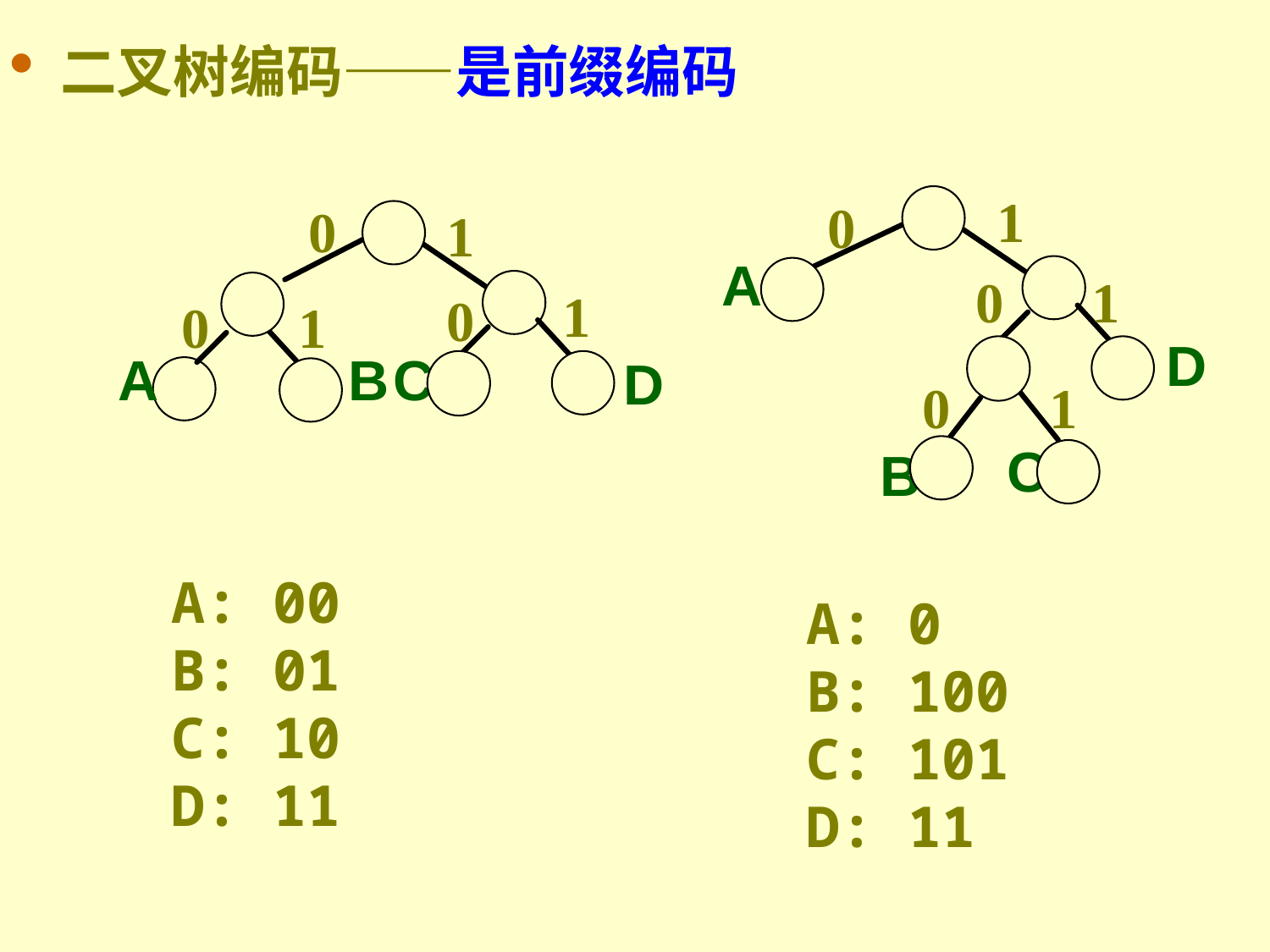

二叉树编码——是前缀编码

1
0

A

0
1

D

0
1

C
B

0
1

1
0
0
1

A
B
C
D

A: 00
B: 01
C: 10
D: 11
A: 0
B: 100
C: 101
D: 11